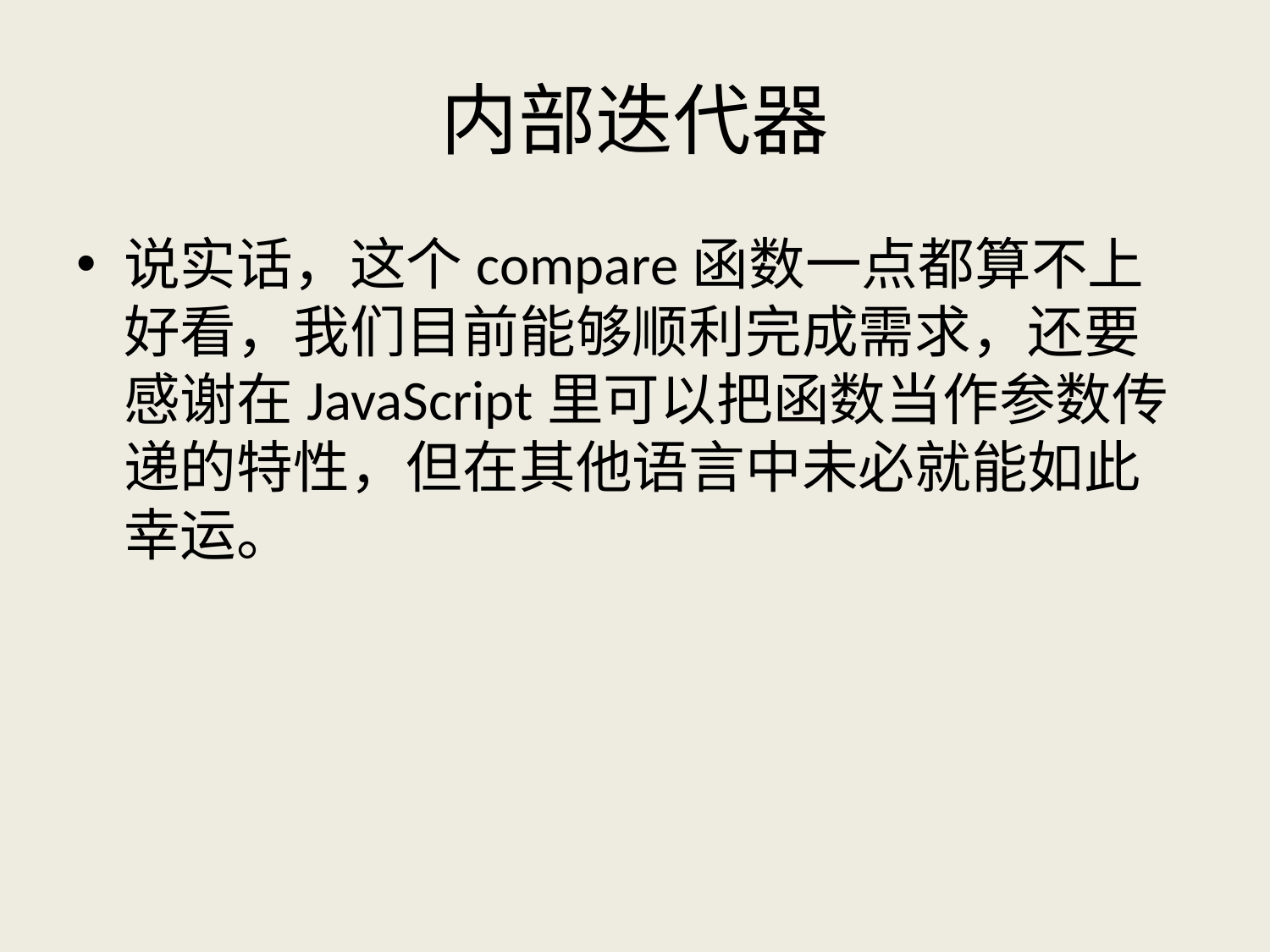

# 内部迭代器
说实话，这个compare函数一点都算不上好看，我们目前能够顺利完成需求，还要感谢在JavaScript里可以把函数当作参数传递的特性，但在其他语言中未必就能如此幸运。